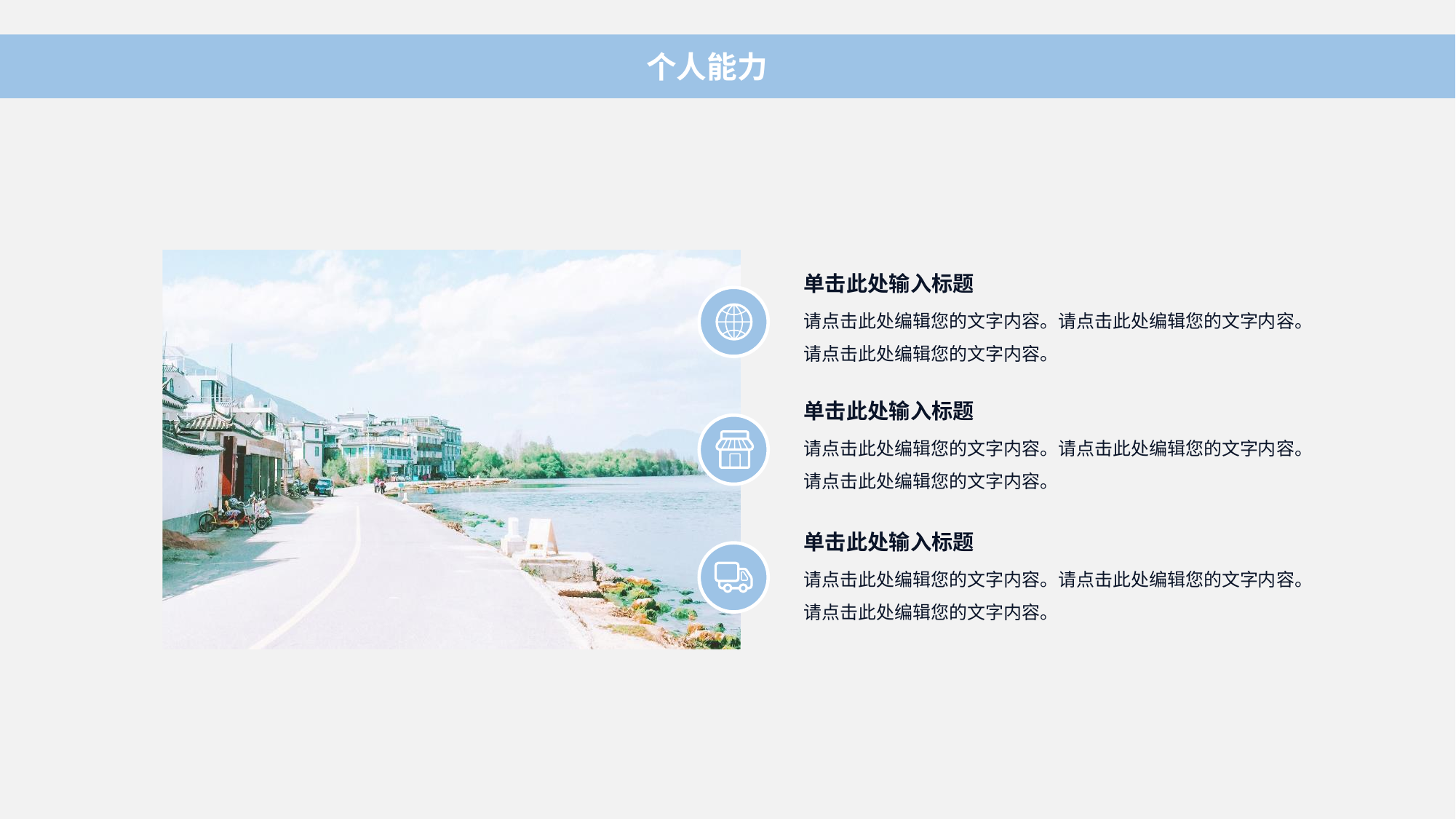

个人能力

单击此处输入标题

请点击此处编辑您的文字内容。请点击此处编辑您的文字内容。请点击此处编辑您的文字内容。
单击此处输入标题

请点击此处编辑您的文字内容。请点击此处编辑您的文字内容。请点击此处编辑您的文字内容。
单击此处输入标题

请点击此处编辑您的文字内容。请点击此处编辑您的文字内容。请点击此处编辑您的文字内容。